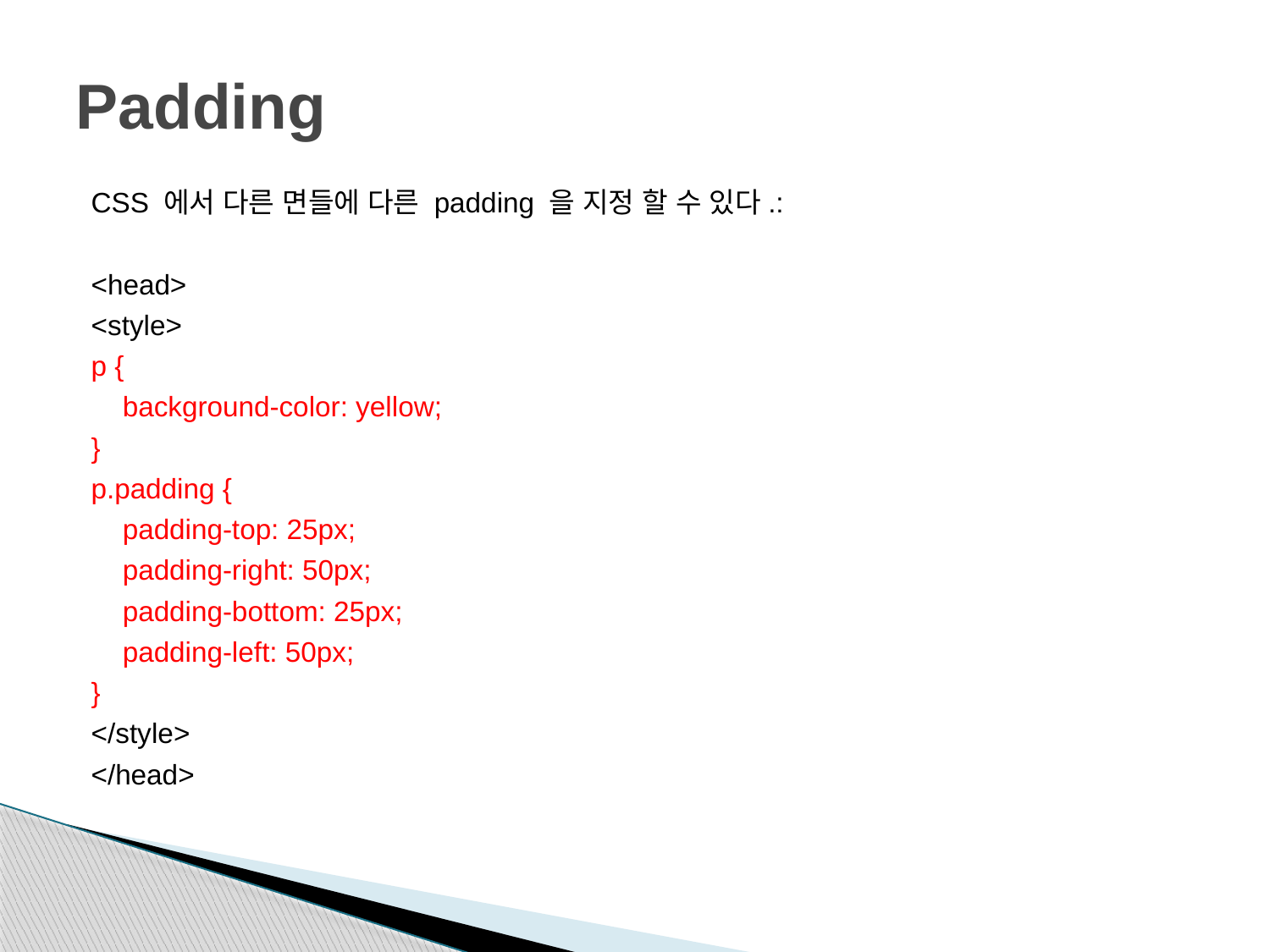

# Padding
CSS 에서 다른 면들에 다른 padding 을 지정 할 수 있다.:

<head>
<style>
p {
    background-color: yellow;
}
p.padding {
    padding-top: 25px;
    padding-right: 50px;
    padding-bottom: 25px;
    padding-left: 50px;
}
</style>
</head>